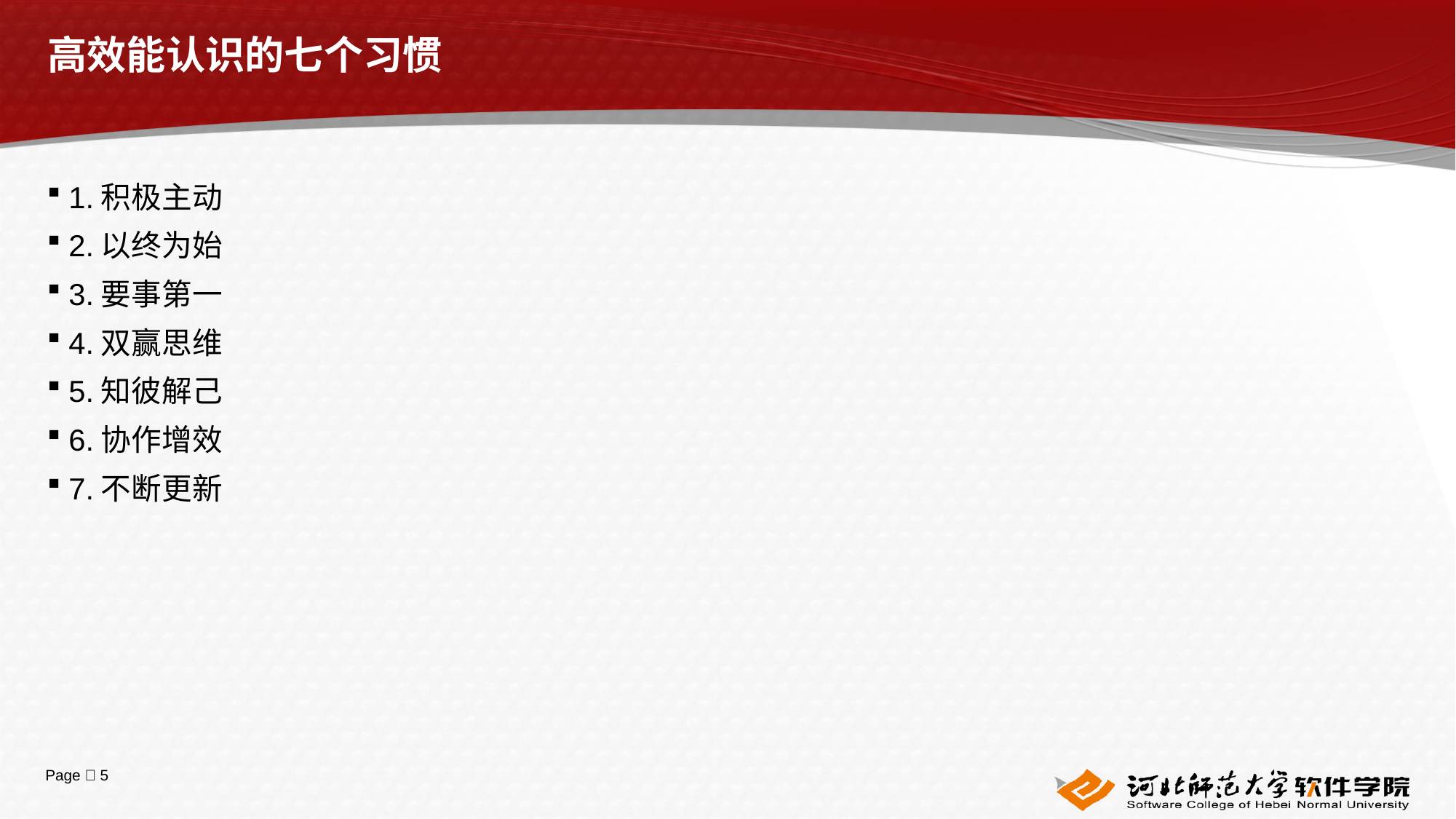

# 高效能认识的七个习惯
1.积极主动
2.以终为始
3.要事第一
4.双赢思维
5.知彼解己
6.协作增效
7.不断更新